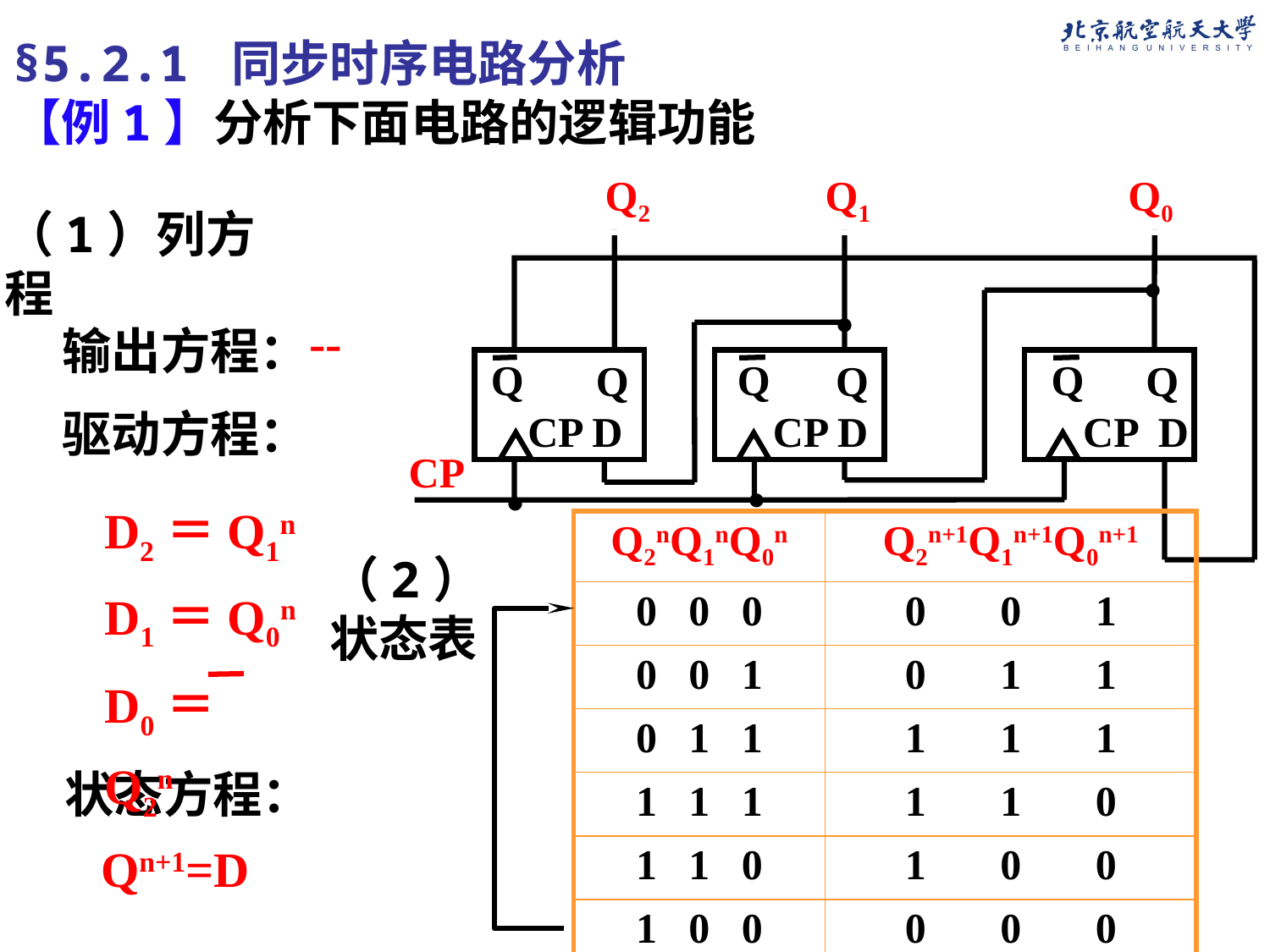

§5.2.1 同步时序电路分析
【例1】分析下面电路的逻辑功能
Q2
Q1
Q0
.

.

          Q
   CP D
          Q
    CP D
          Q
     CP  D
Q

Q

Q

.
.
CP

（1）列方程
--

输出方程：
驱动方程：
D2＝Q1n
| Q2nQ1nQ0n | Q2n+1Q1n+1Q0n+1 |
| --- | --- |
| 0 0 0 | 0 0 1 |
| 0 0 1 | 0 1 1 |
| 0 1 1 | 1 1 1 |
| 1 1 1 | 1 1 0 |
| 1 1 0 | 1 0 0 |
| 1 0 0 | 0 0 0 |
（2）状态表
D1＝Q0n

D0＝Q2n

状态方程：
Qn+1=D